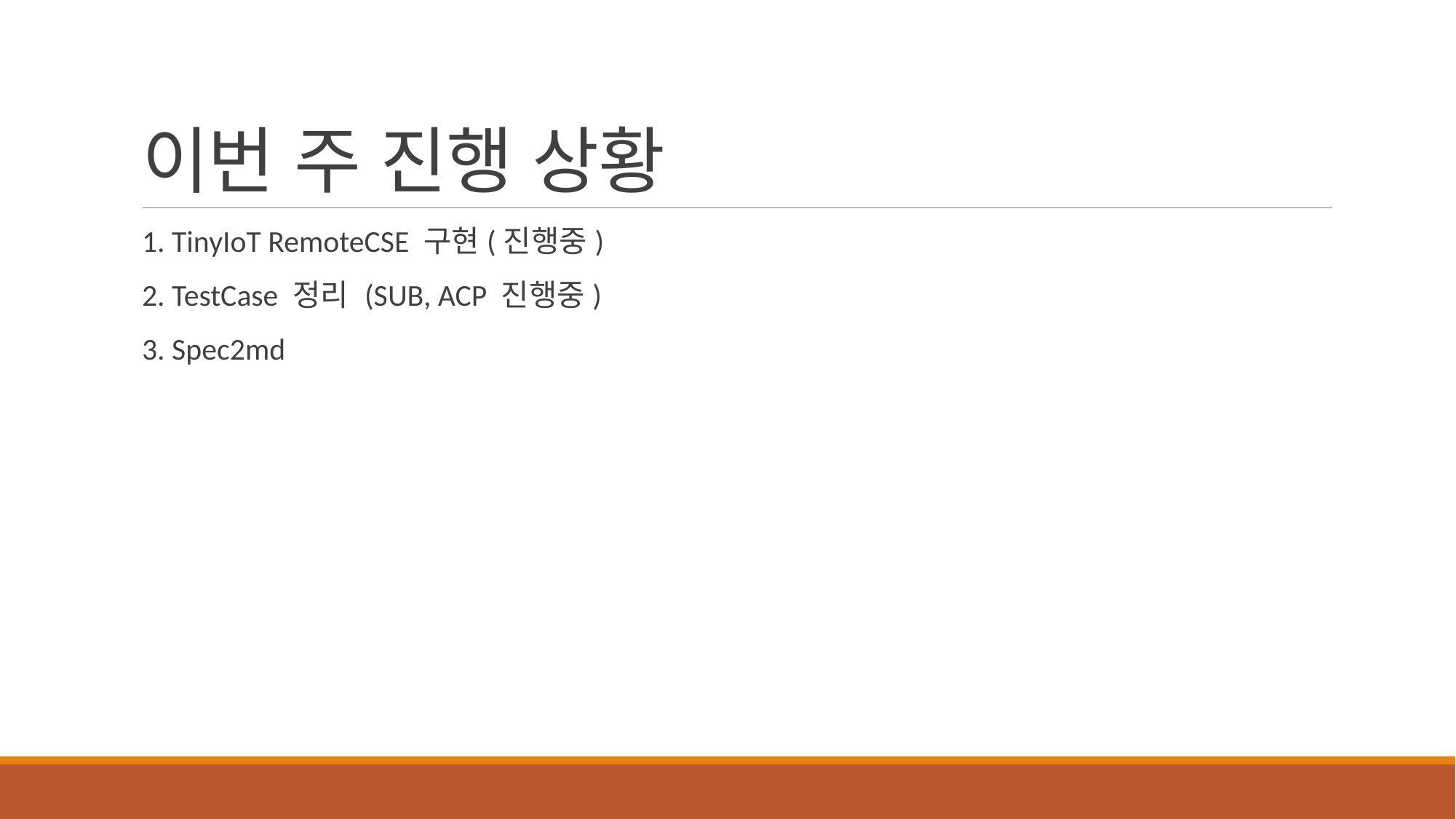

# 이번 주 진행 상황
1. TinyIoT RemoteCSE 구현(진행중)
2. TestCase 정리 (SUB, ACP 진행중)
3. Spec2md